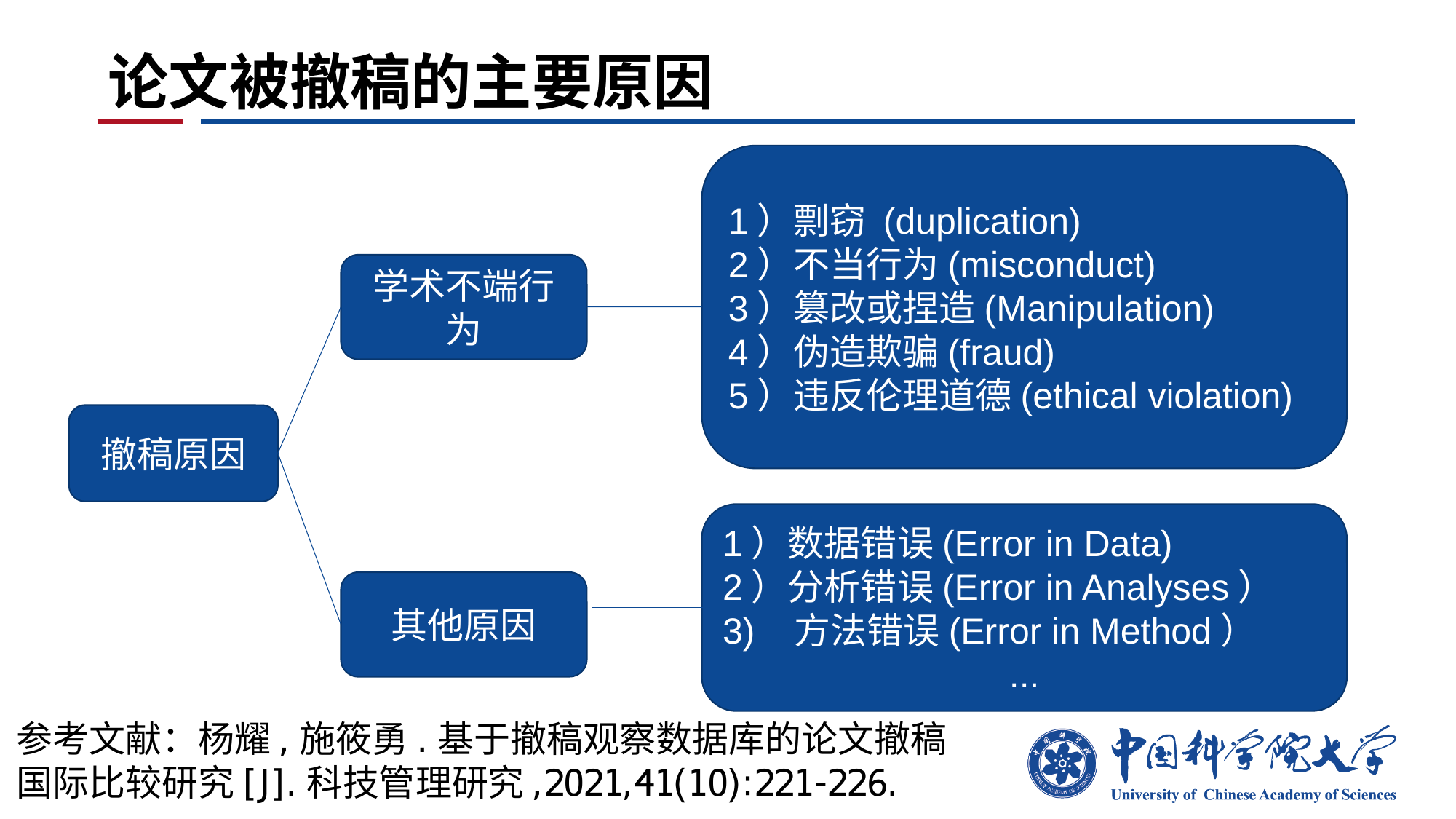

# 论文被撤稿的主要原因
1）剽窃 (duplication)
2）不当行为(misconduct)
3）篡改或捏造(Manipulation)
4）伪造欺骗(fraud)
5）违反伦理道德(ethical violation)
学术不端行为
撤稿原因

1）数据错误(Error in Data)
2）分析错误(Error in Analyses）
3)   方法错误(Error in Method）
...

其他原因
参考文献：杨耀,施筱勇.基于撤稿观察数据库的论文撤稿国际比较研究[J].科技管理研究,2021,41(10):221-226.